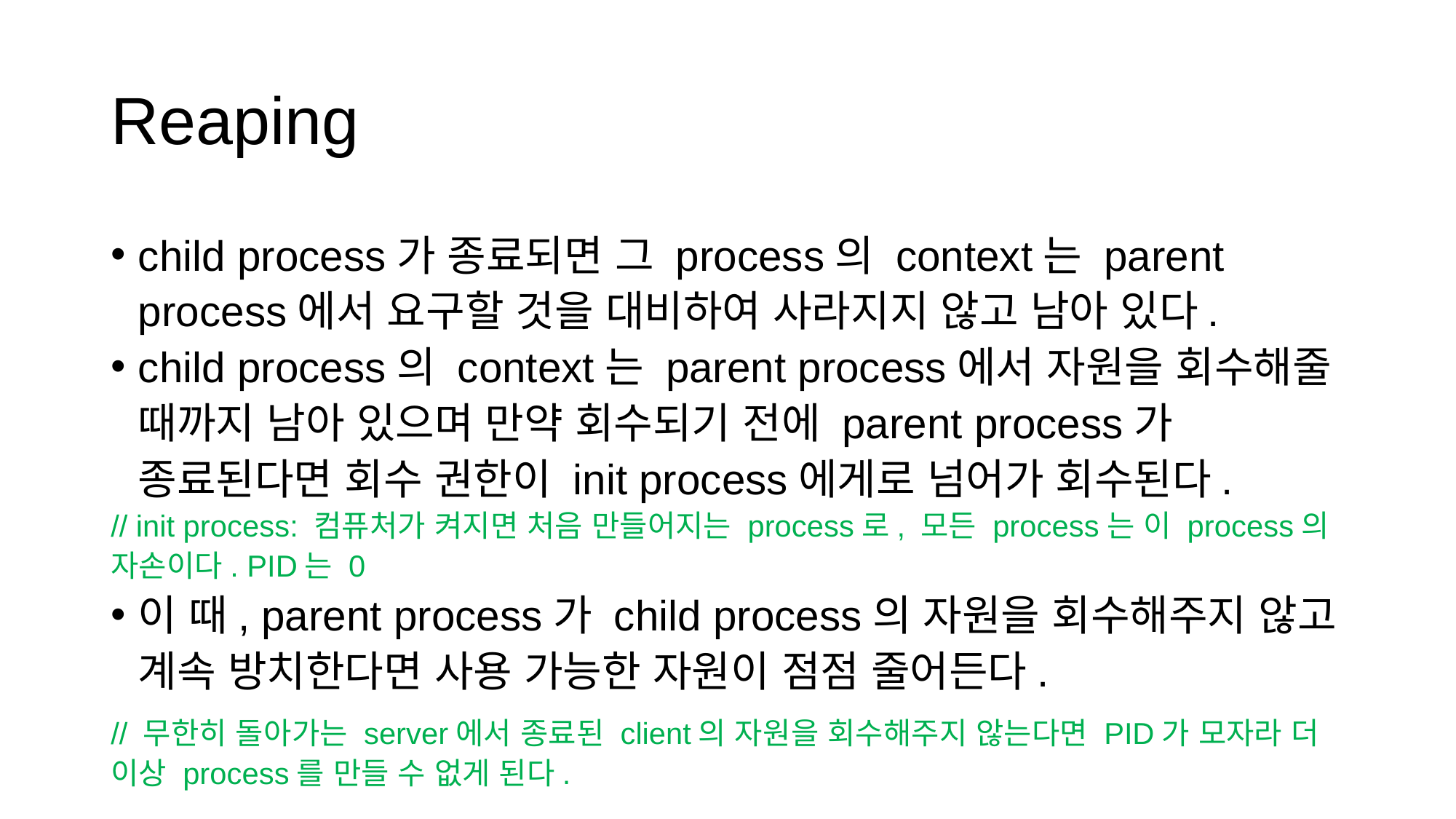

# Reaping
child process가 종료되면 그 process의 context는 parent process에서 요구할 것을 대비하여 사라지지 않고 남아 있다.
child process의 context는 parent process에서 자원을 회수해줄 때까지 남아 있으며 만약 회수되기 전에 parent process가 종료된다면 회수 권한이 init process에게로 넘어가 회수된다.
// init process: 컴퓨처가 켜지면 처음 만들어지는 process로, 모든 process는 이 process의 자손이다. PID는 0
이 때, parent process가 child process의 자원을 회수해주지 않고 계속 방치한다면 사용 가능한 자원이 점점 줄어든다.
// 무한히 돌아가는 server에서 종료된 client의 자원을 회수해주지 않는다면 PID가 모자라 더 이상 process를 만들 수 없게 된다.